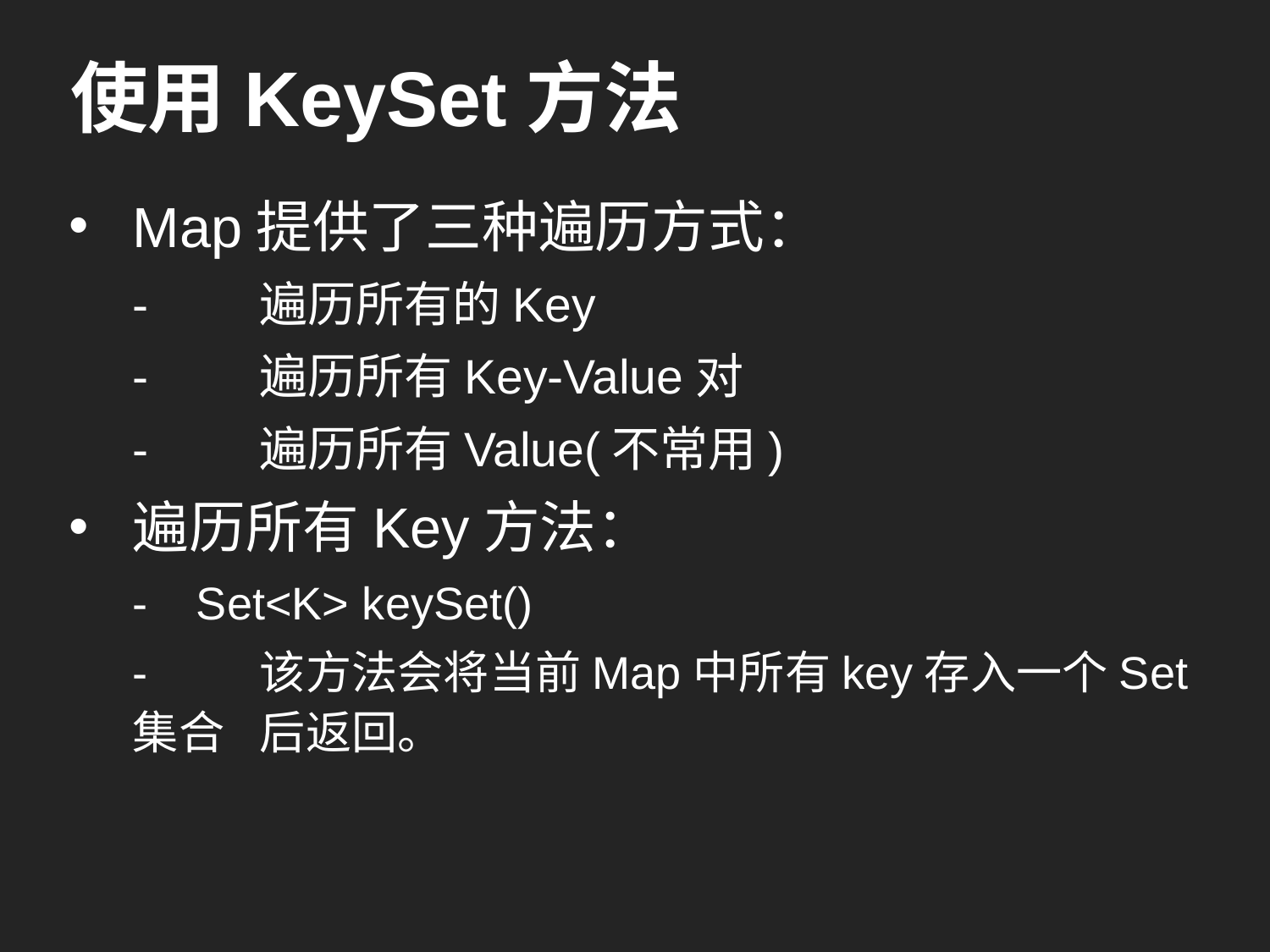

# 使用KeySet方法
Map提供了三种遍历方式：
-	遍历所有的Key
-	遍历所有Key-Value对
-	遍历所有Value(不常用)
遍历所有Key方法：
-	Set<K> keySet()
-	该方法会将当前Map中所有key存入一个Set集合	后返回。